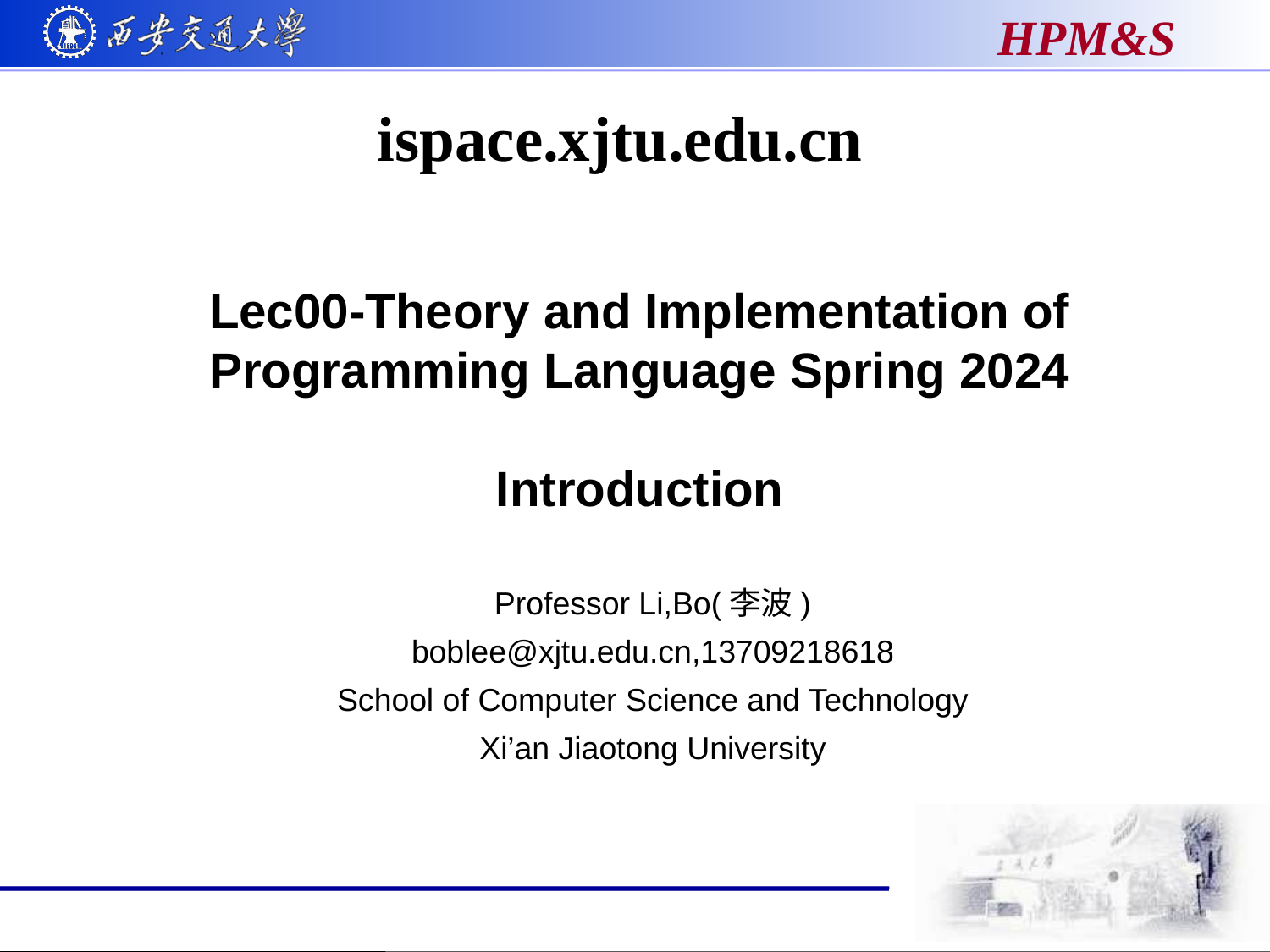

ispace.xjtu.edu.cn
# Lec00-Theory and Implementation of Programming Language Spring 2024 Introduction
Professor Li,Bo(李波)
boblee@xjtu.edu.cn,13709218618
School of Computer Science and Technology
Xi’an Jiaotong University